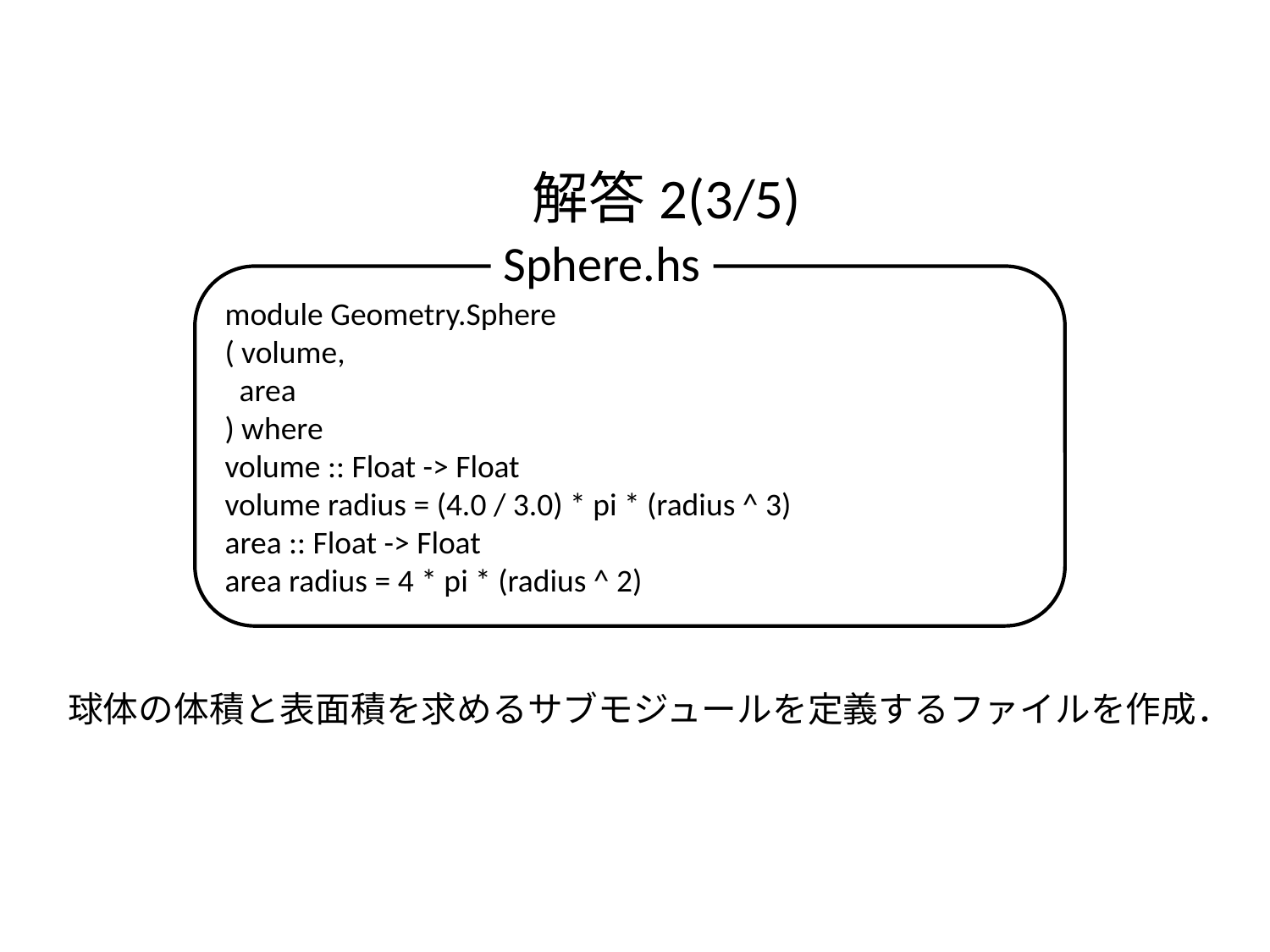

解答2(3/5)
Sphere.hs
module Geometry.Sphere
( volume,
  area
) where
volume :: Float -> Float
volume radius = (4.0 / 3.0) * pi * (radius ^ 3)
area :: Float -> Float
area radius = 4 * pi * (radius ^ 2)
球体の体積と表面積を求めるサブモジュールを定義するファイルを作成．